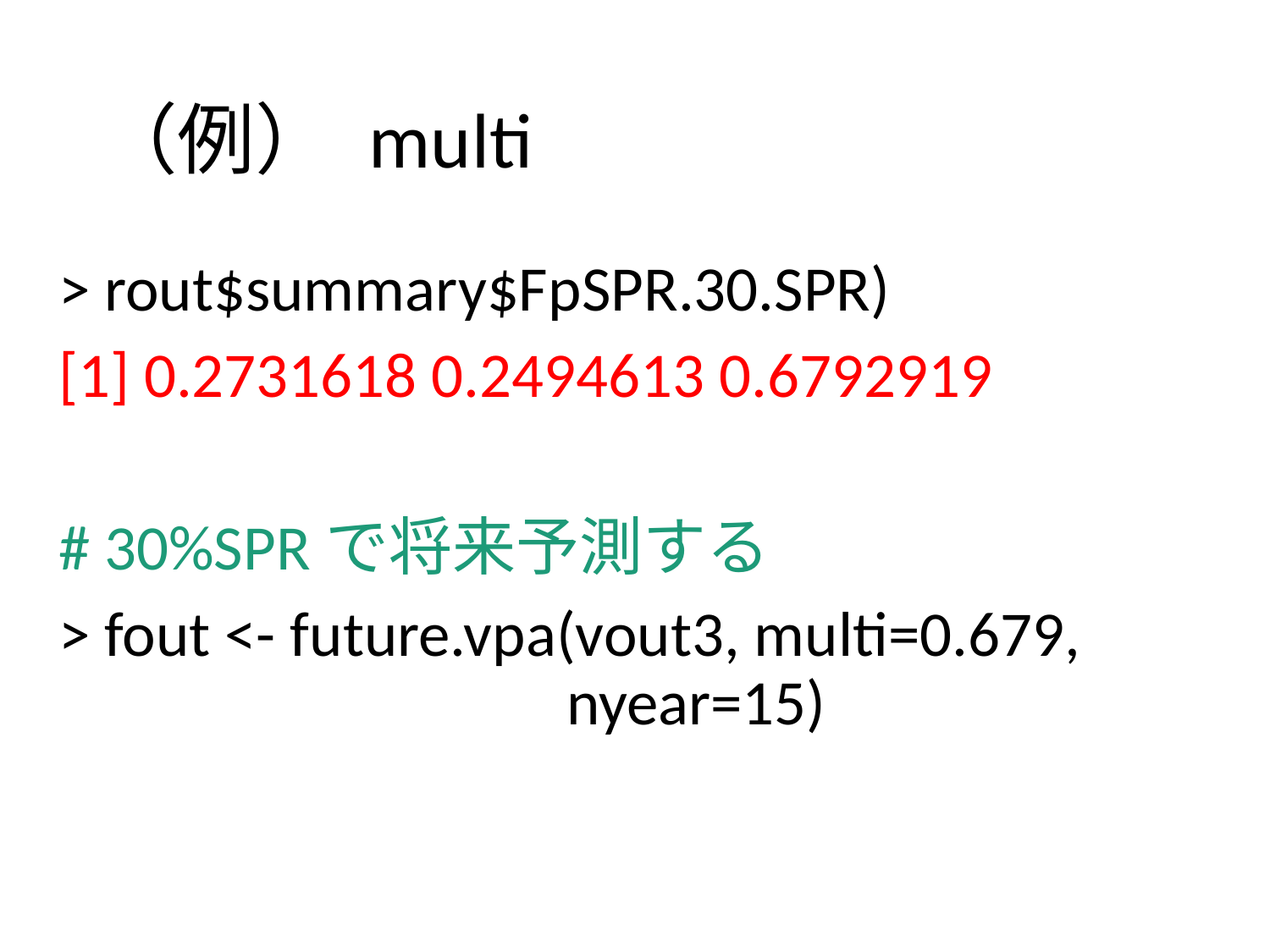

# （例） multi
> rout$summary$FpSPR.30.SPR)
[1] 0.2731618 0.2494613 0.6792919

# 30%SPRで将来予測する
> fout <- future.vpa(vout3, multi=0.679,  	    				nyear=15)